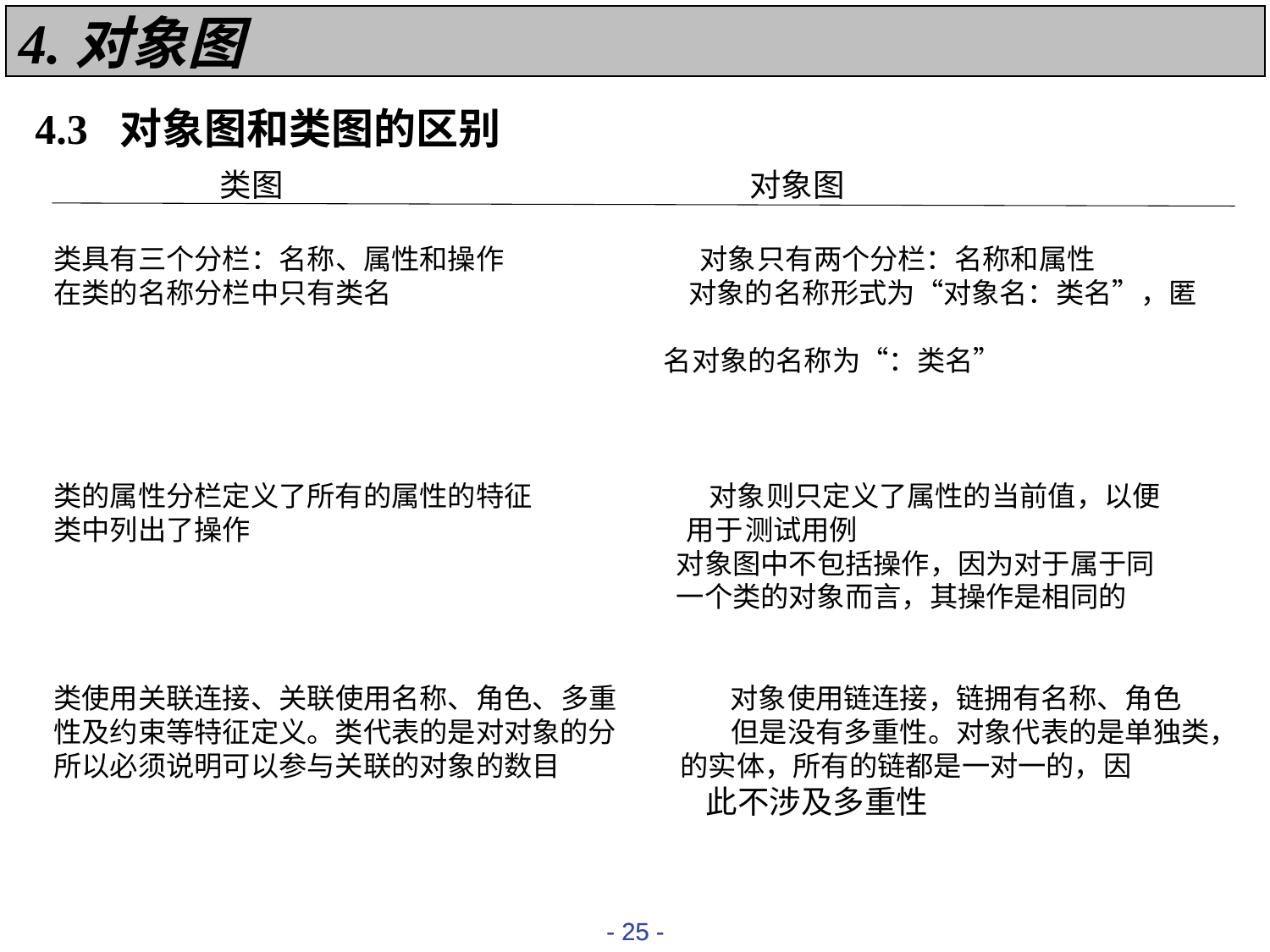

4.对象图
4.3  对象图和类图的区别
                      类图                                                                 对象图

类具有三个分栏：名称、属性和操作                               对象只有两个分栏：名称和属性
在类的名称分栏中只有类名                                               对象的名称形式为“对象名：类名”，匿
                                                                                               名对象的名称为“：类名”

类的属性分栏定义了所有的属性的特征                            对象则只定义了属性的当前值，以便
类中列出了操作                                                                     用于测试用例
                                                                                                 对象图中不包括操作，因为对于属于同
                                                                                                 一个类的对象而言，其操作是相同的

类使用关联连接、关联使用名称、角色、多重                  对象使用链连接，链拥有名称、角色
性及约束等特征定义。类代表的是对对象的分                  但是没有多重性。对象代表的是单独类，所以必须说明可以参与关联的对象的数目                   的实体，所有的链都是一对一的，因                     	                                                                         此不涉及多重性